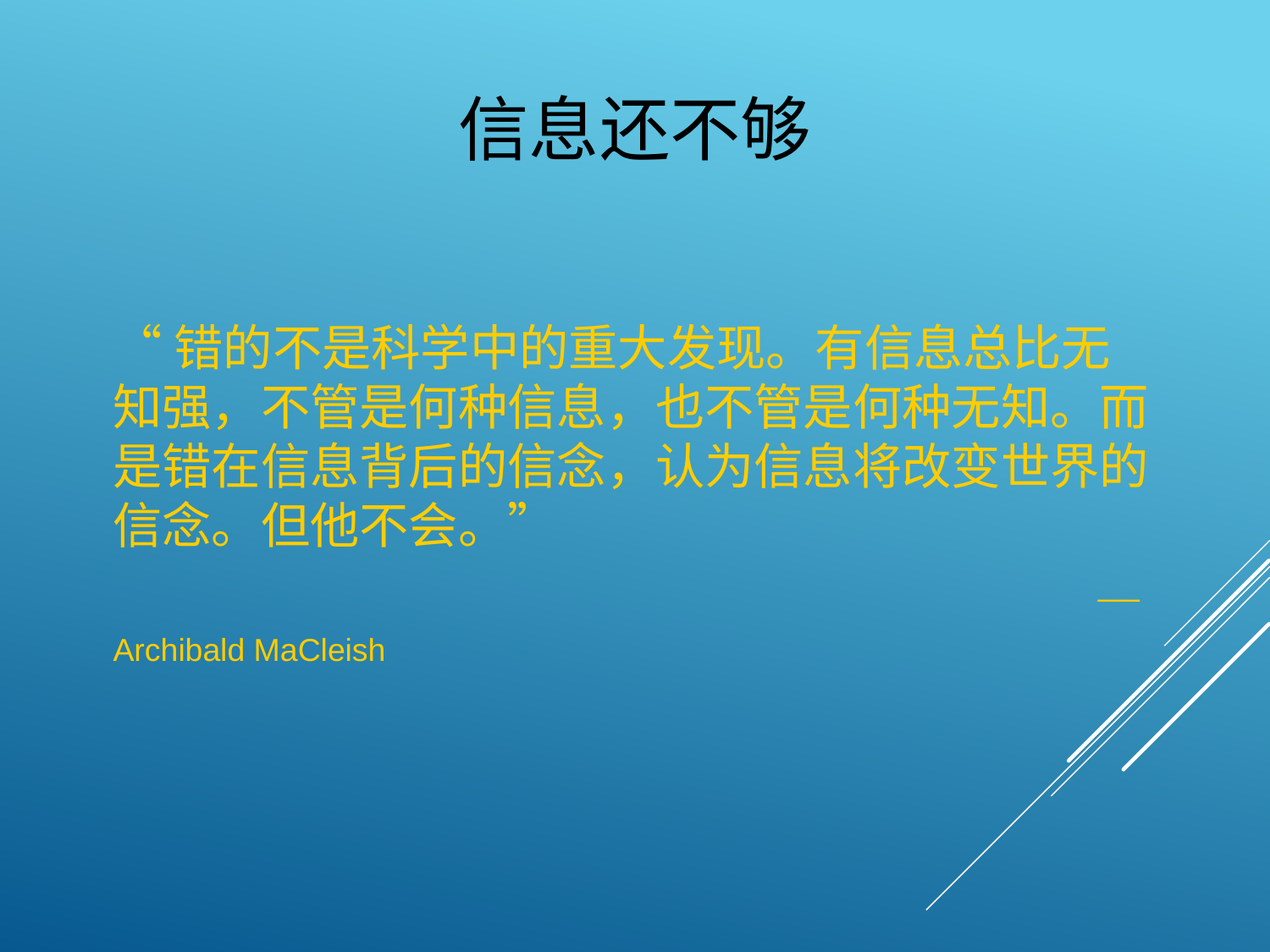

信息还不够
“错的不是科学中的重大发现。有信息总比无知强，不管是何种信息，也不管是何种无知。而是错在信息背后的信念，认为信息将改变世界的信念。但他不会。”
						                    —Archibald MaCleish